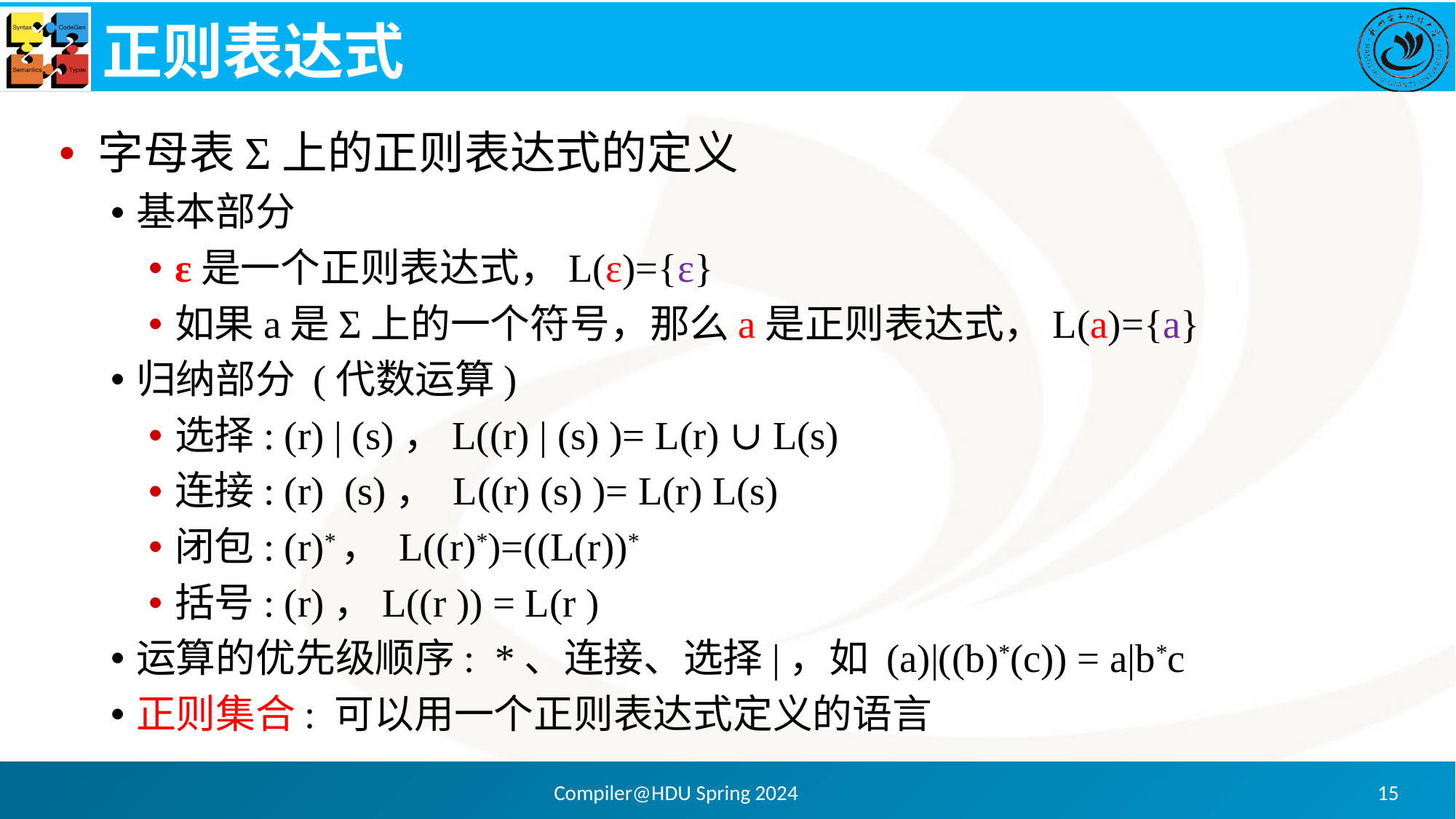

# 正则表达式
字母表Σ上的正则表达式的定义
基本部分
ε是一个正则表达式，L(ε)={ε}
如果a是Σ上的一个符号，那么a是正则表达式，L(a)={a}
归纳部分 (代数运算)
选择: (r) | (s)，L((r) | (s) )= L(r) ∪ L(s)
连接: (r)  (s)， L((r) (s) )= L(r) L(s)
闭包: (r)*， L((r)*)=((L(r))*
括号: (r)，L((r )) = L(r )
运算的优先级顺序:  *、连接、选择|，如 (a)|((b)*(c)) = a|b*c
正则集合: 可以用一个正则表达式定义的语言
Compiler@HDU Spring 2024
15